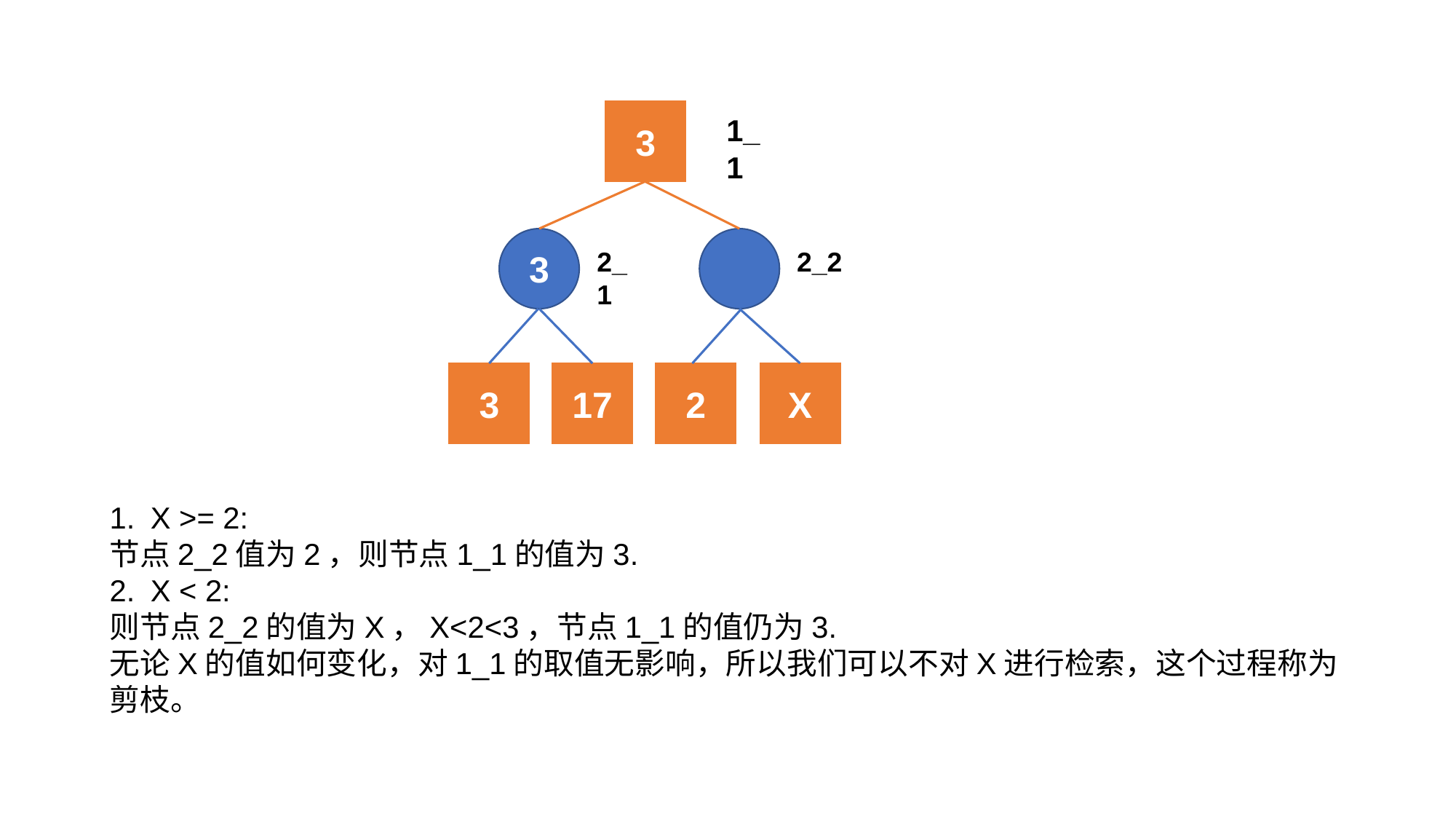

3
1_1
3

2_1
2_2
3
17
2
X
X >= 2:
节点2_2值为2，则节点1_1的值为3.
X < 2:
则节点2_2的值为X，X<2<3，节点1_1的值仍为3.
无论X的值如何变化，对1_1的取值无影响，所以我们可以不对X进行检索，这个过程称为剪枝。